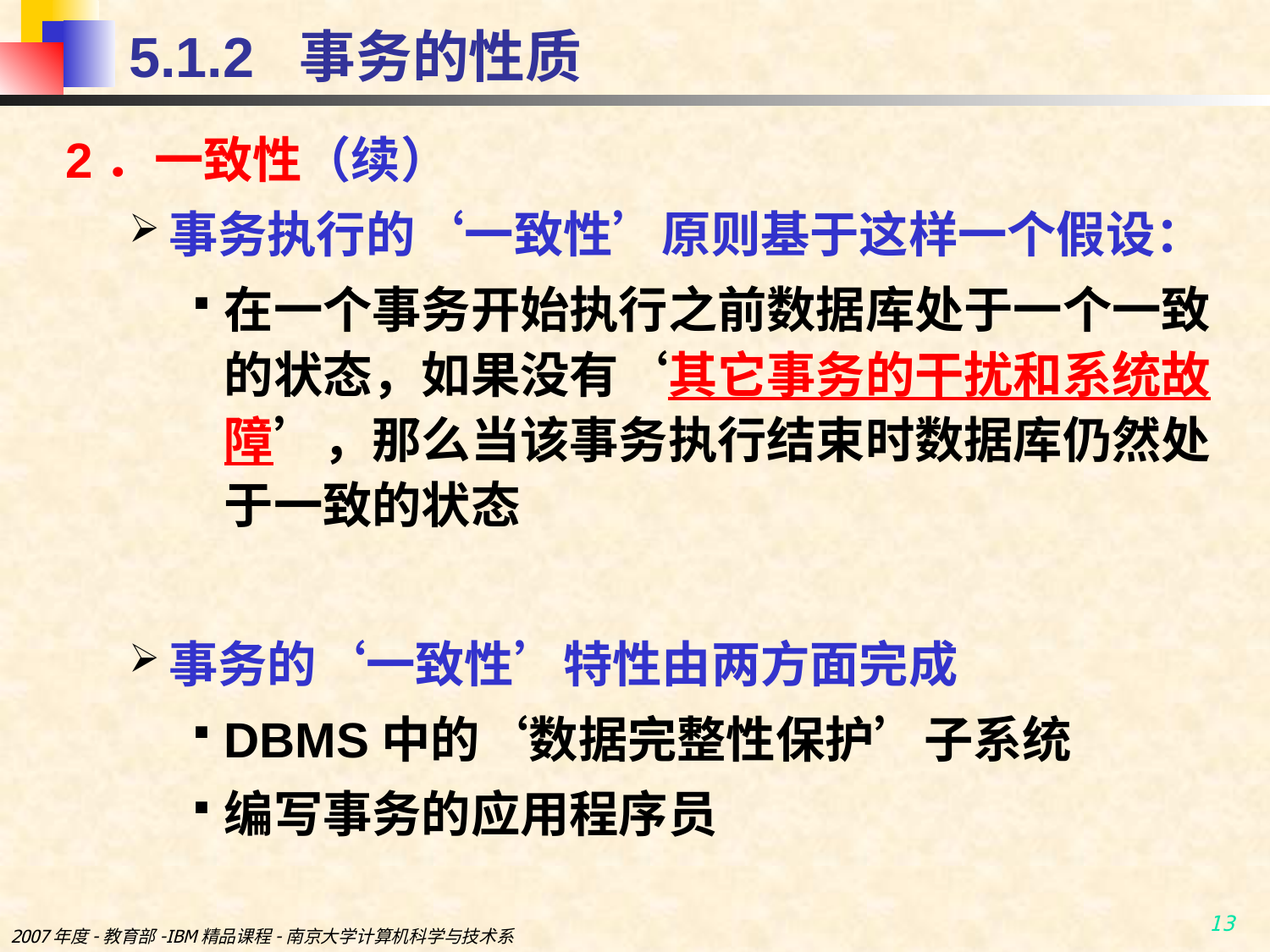

# 5.1.2  事务的性质
2．一致性（续）
事务执行的‘一致性’原则基于这样一个假设：
在一个事务开始执行之前数据库处于一个一致的状态，如果没有‘其它事务的干扰和系统故障’，那么当该事务执行结束时数据库仍然处于一致的状态

事务的‘一致性’特性由两方面完成
DBMS中的‘数据完整性保护’子系统
编写事务的应用程序员
13